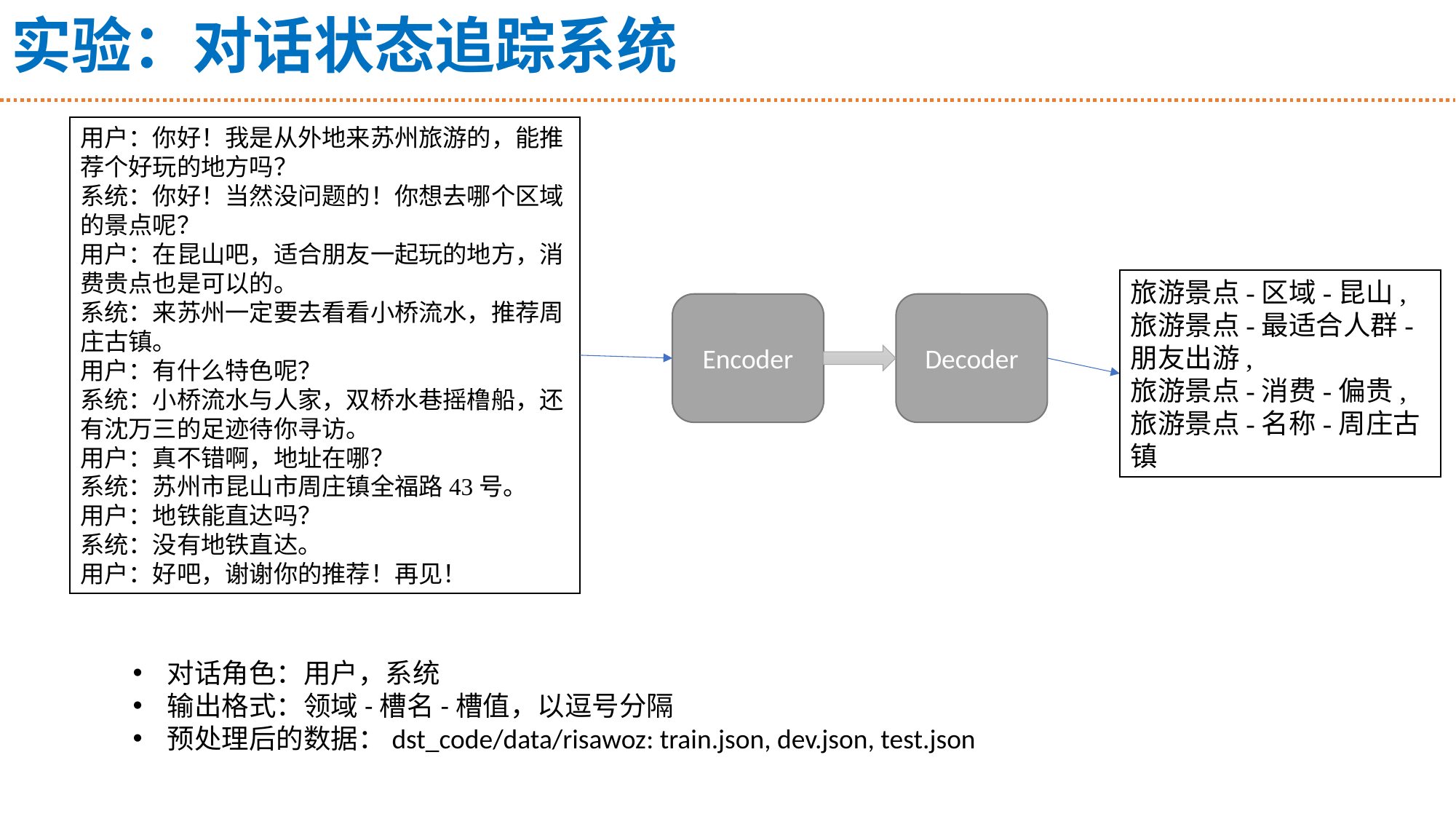

# 实验：对话状态追踪系统
用户：你好！我是从外地来苏州旅游的，能推荐个好玩的地方吗？
系统：你好！当然没问题的！你想去哪个区域的景点呢？
用户：在昆山吧，适合朋友一起玩的地方，消费贵点也是可以的。
系统：来苏州一定要去看看小桥流水，推荐周庄古镇。
用户：有什么特色呢？
系统：小桥流水与人家，双桥水巷摇橹船，还有沈万三的足迹待你寻访。
用户：真不错啊，地址在哪？
系统：苏州市昆山市周庄镇全福路43号。
用户：地铁能直达吗？
系统：没有地铁直达。
用户：好吧，谢谢你的推荐！再见！
旅游景点-区域-昆山,
旅游景点-最适合人群-朋友出游,
旅游景点-消费-偏贵,
旅游景点-名称-周庄古镇
Decoder
Encoder

对话角色：用户，系统
输出格式：领域-槽名-槽值，以逗号分隔
预处理后的数据：dst_code/data/risawoz: train.json, dev.json, test.json